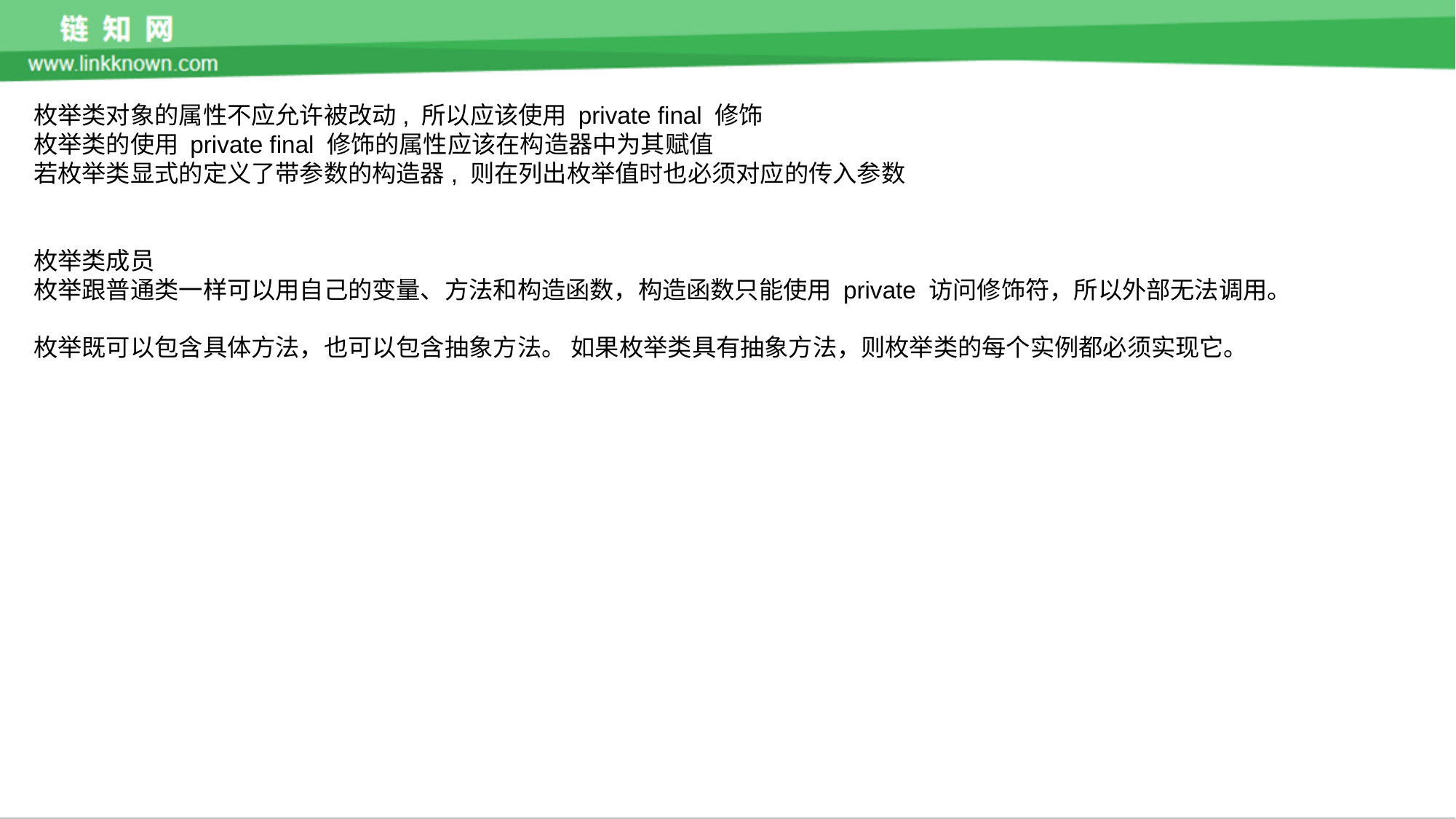

枚举类对象的属性不应允许被改动, 所以应该使用 private final 修饰
枚举类的使用 private final 修饰的属性应该在构造器中为其赋值
若枚举类显式的定义了带参数的构造器, 则在列出枚举值时也必须对应的传入参数

枚举类成员
枚举跟普通类一样可以用自己的变量、方法和构造函数，构造函数只能使用 private 访问修饰符，所以外部无法调用。

枚举既可以包含具体方法，也可以包含抽象方法。 如果枚举类具有抽象方法，则枚举类的每个实例都必须实现它。